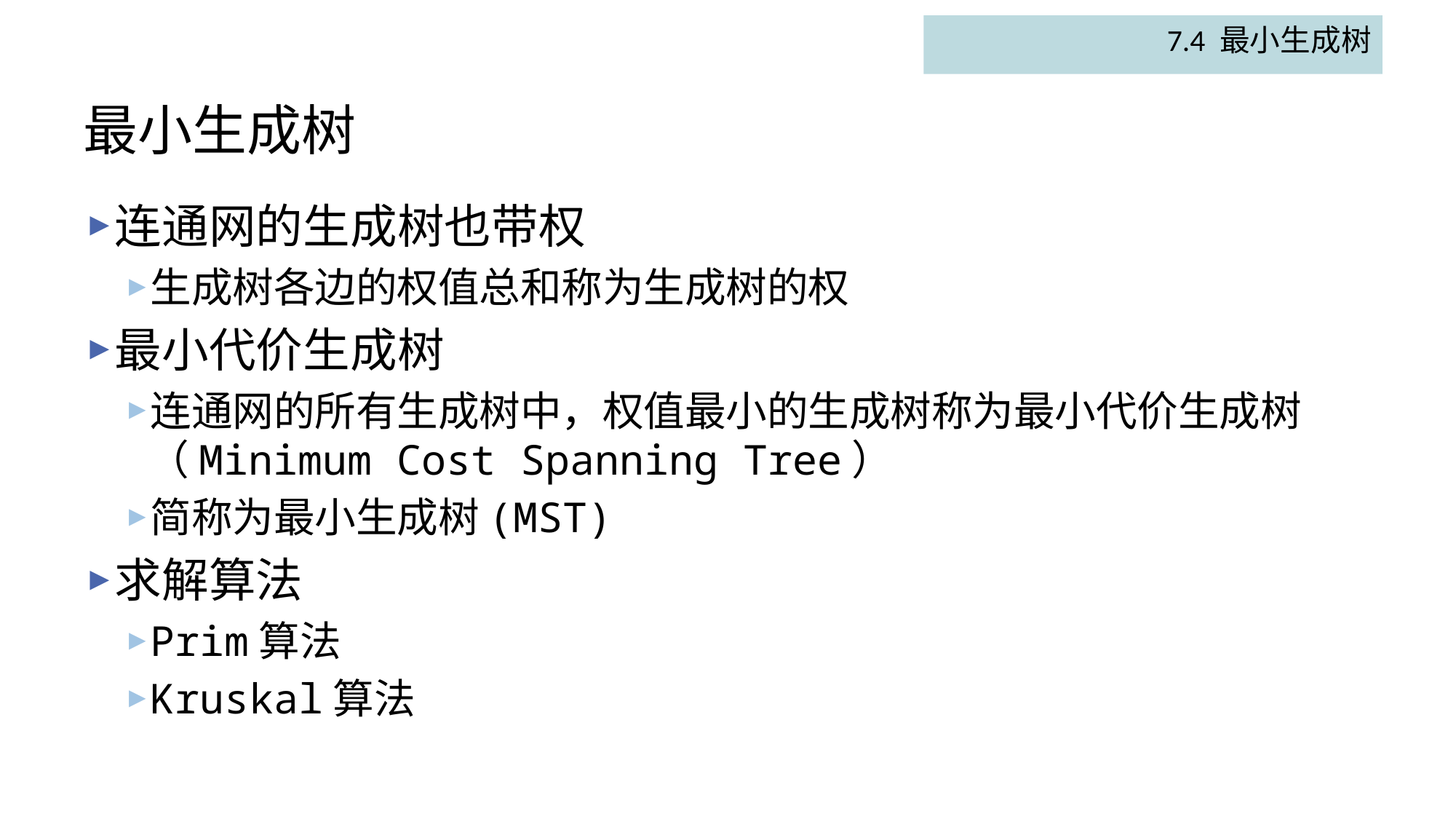

7.4 最小生成树
# 最小生成树
连通网的生成树也带权
生成树各边的权值总和称为生成树的权
最小代价生成树
连通网的所有生成树中，权值最小的生成树称为最小代价生成树（Minimum Cost Spanning Tree）
简称为最小生成树(MST)
求解算法
Prim算法
Kruskal算法